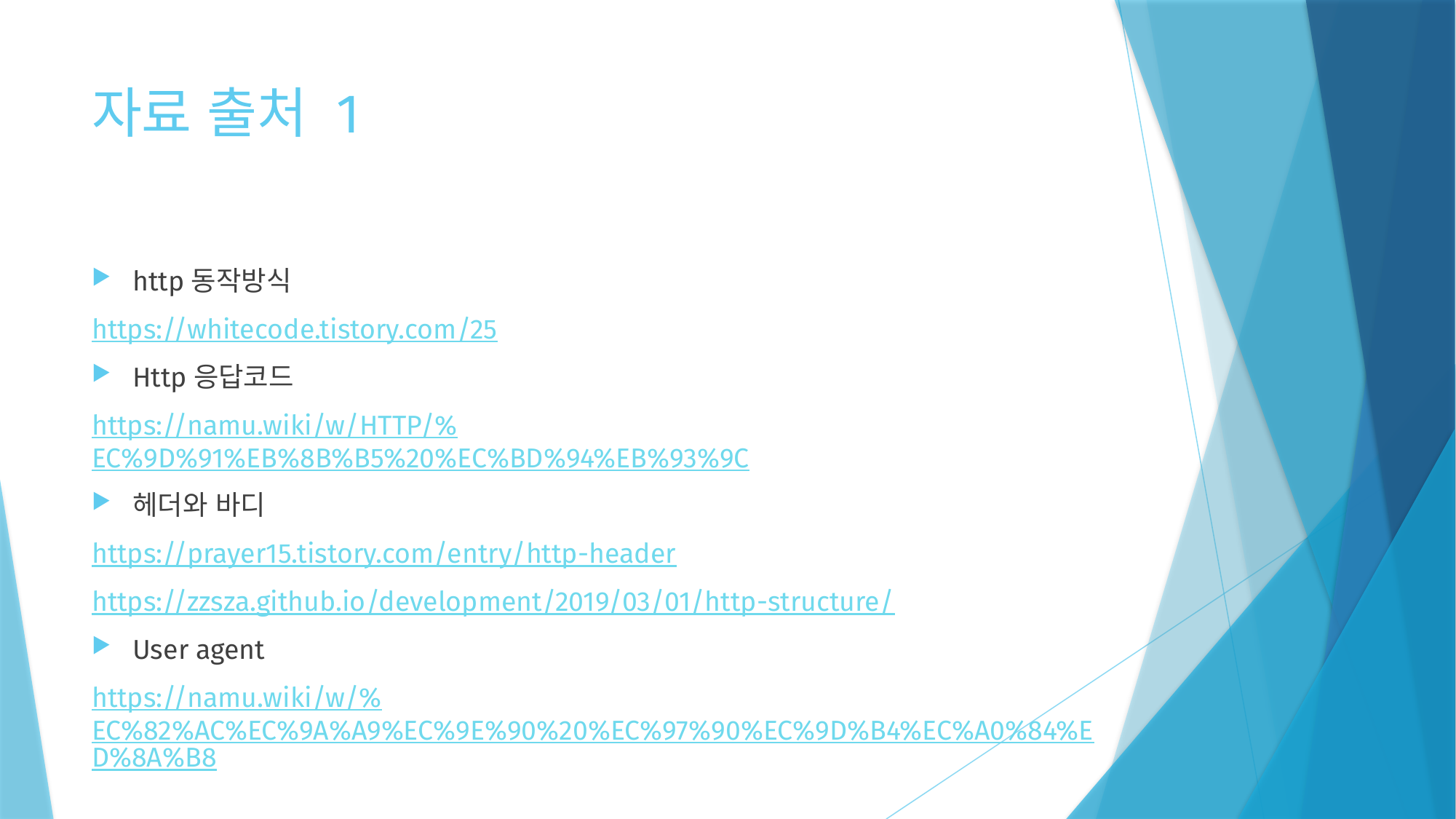

# 자료 출처 1
http동작방식
https://whitecode.tistory.com/25
Http응답코드
https://namu.wiki/w/HTTP/%EC%9D%91%EB%8B%B5%20%EC%BD%94%EB%93%9C
헤더와 바디
https://prayer15.tistory.com/entry/http-header
https://zzsza.github.io/development/2019/03/01/http-structure/
User agent
https://namu.wiki/w/%EC%82%AC%EC%9A%A9%EC%9E%90%20%EC%97%90%EC%9D%B4%EC%A0%84%ED%8A%B8